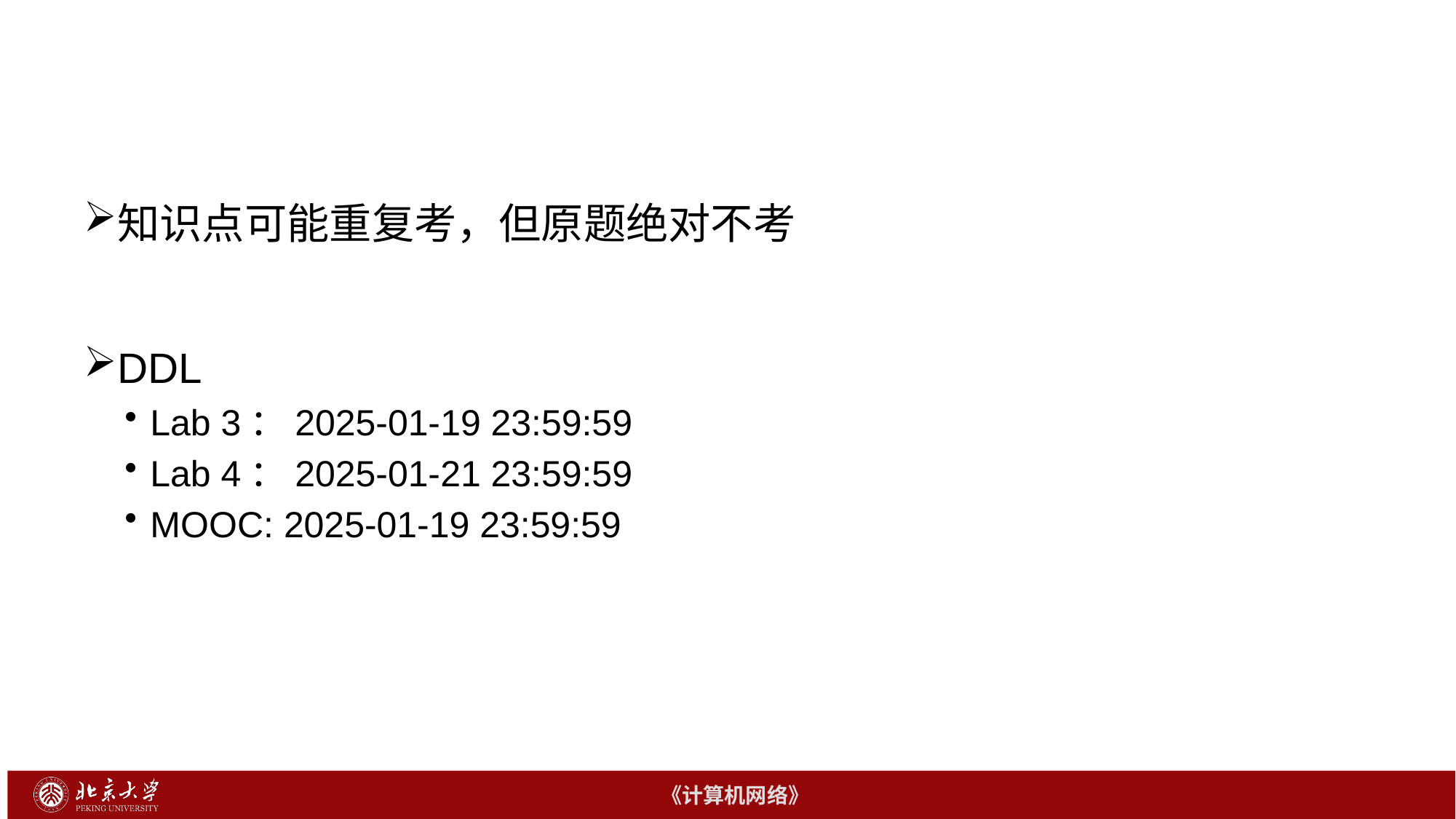

知识点可能重复考，但原题绝对不考

DDL
Lab 3：2025-01-19 23:59:59
Lab 4：2025-01-21 23:59:59
MOOC: 2025-01-19 23:59:59